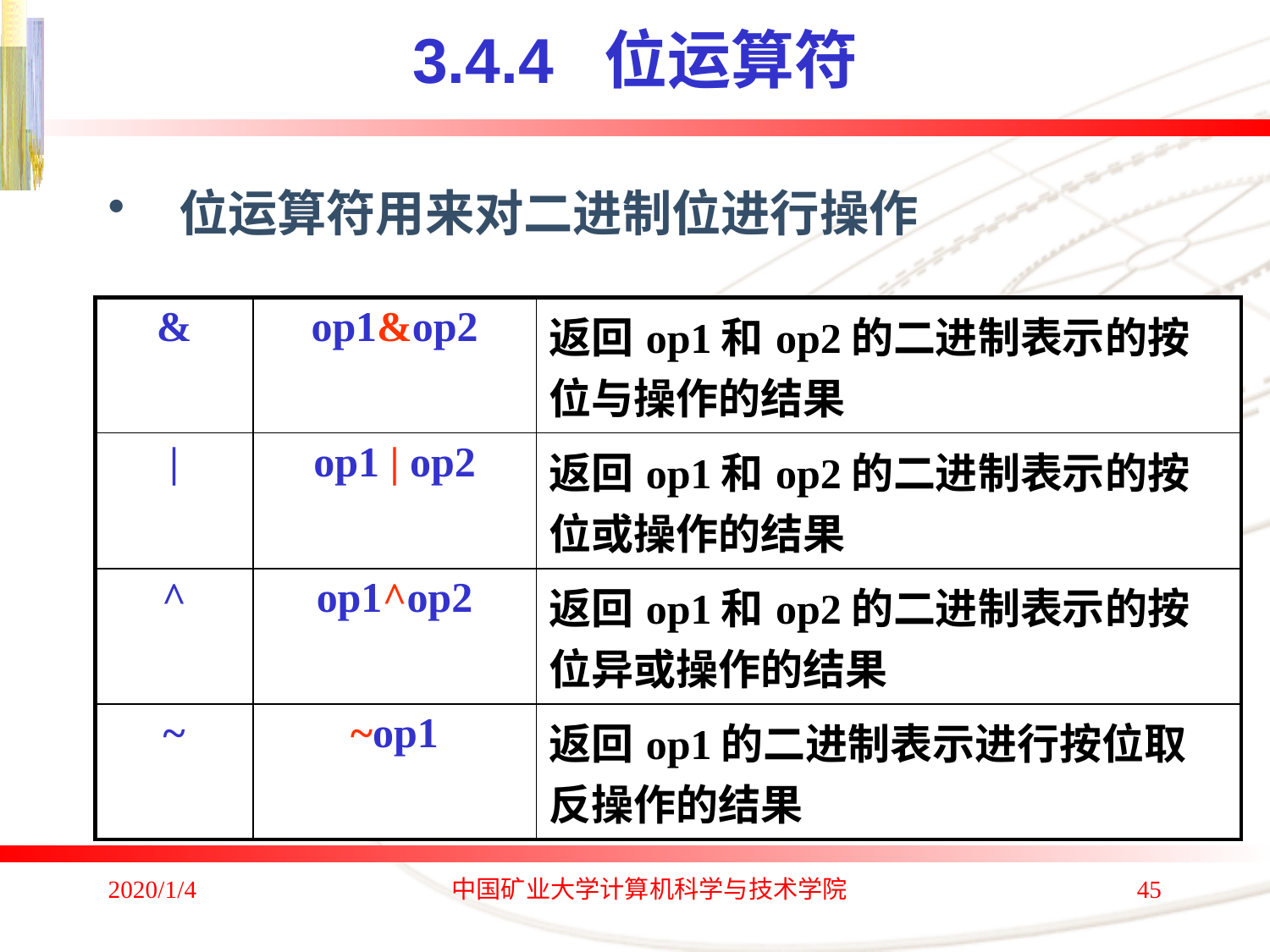

# 3.4.4  位运算符

 位运算符用来对二进制位进行操作
| & | op1&op2 | 返回op1和op2的二进制表示的按位与操作的结果 |
| --- | --- | --- |
| | | op1 | op2 | 返回op1和op2的二进制表示的按位或操作的结果 |
| ^ | op1^op2 | 返回op1和op2的二进制表示的按位异或操作的结果 |
| ~ | ~op1 | 返回op1的二进制表示进行按位取反操作的结果 |
2020/1/4
中国矿业大学计算机科学与技术学院
45